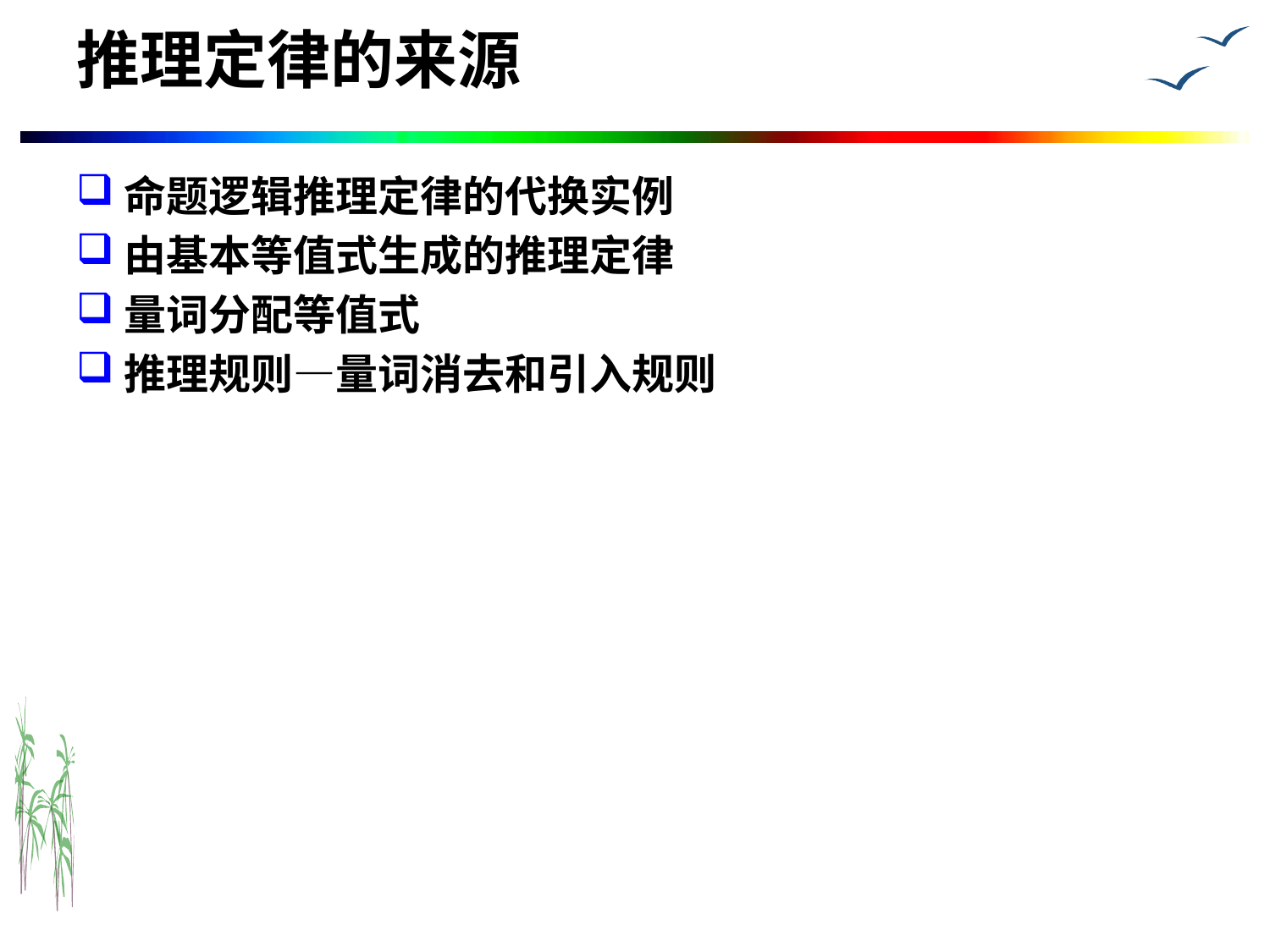

# 推理定律的来源
命题逻辑推理定律的代换实例
由基本等值式生成的推理定律
量词分配等值式
推理规则—量词消去和引入规则